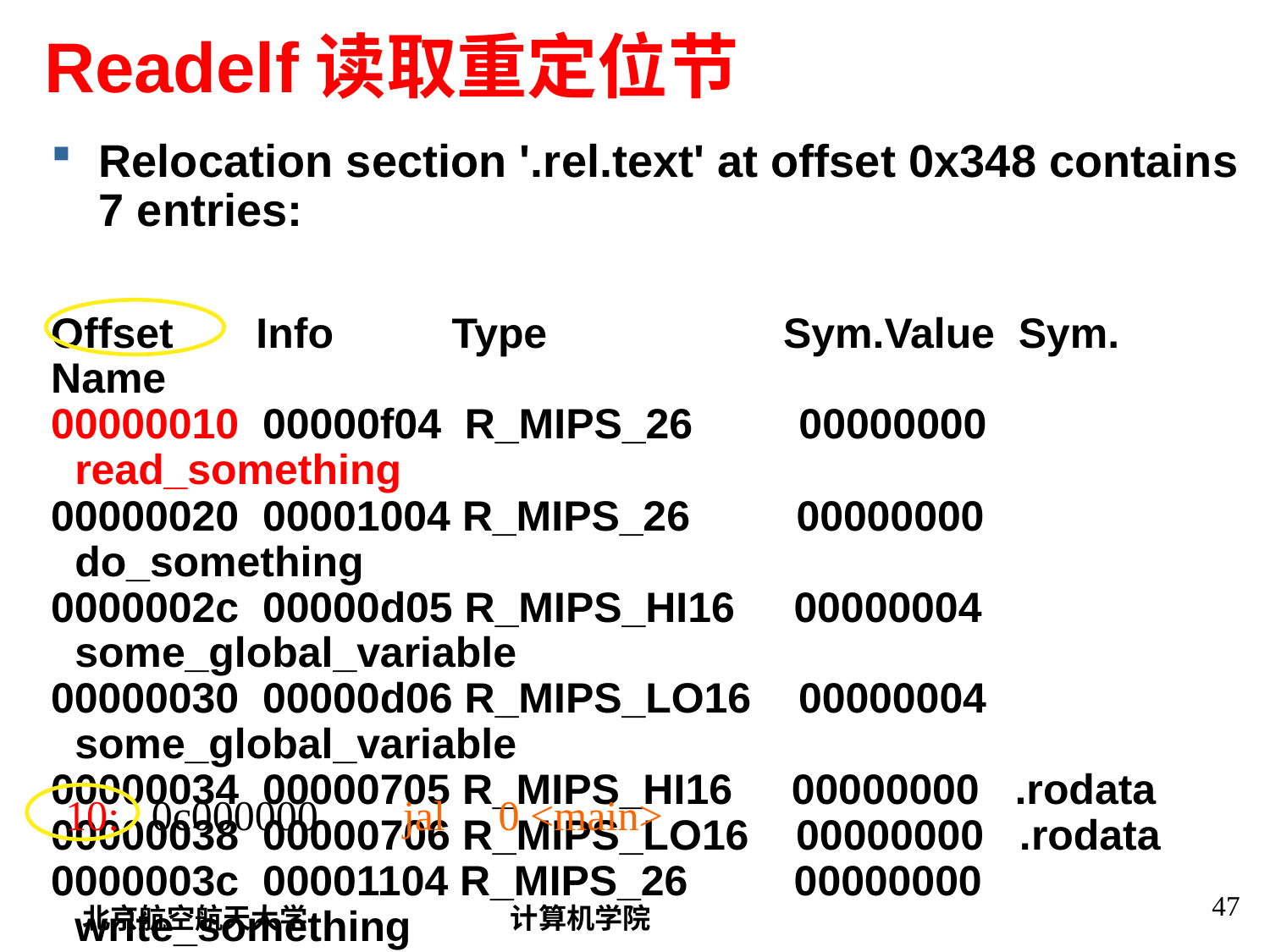

# Readelf读取重定位节
Relocation section '.rel.text' at offset 0x348 contains 7 entries:
Offset       Info          Type                    Sym.Value  Sym. Name
00000010  00000f04  R_MIPS_26         00000000   read_something
00000020  00001004 R_MIPS_26         00000000   do_something
0000002c  00000d05 R_MIPS_HI16     00000004   some_global_variable
00000030  00000d06 R_MIPS_LO16    00000004   some_global_variable
00000034  00000705 R_MIPS_HI16     00000000   .rodata
00000038  00000706 R_MIPS_LO16    00000000   .rodata
0000003c  00001104 R_MIPS_26         00000000   write_something

10:   0c000000        jal     0 <main>